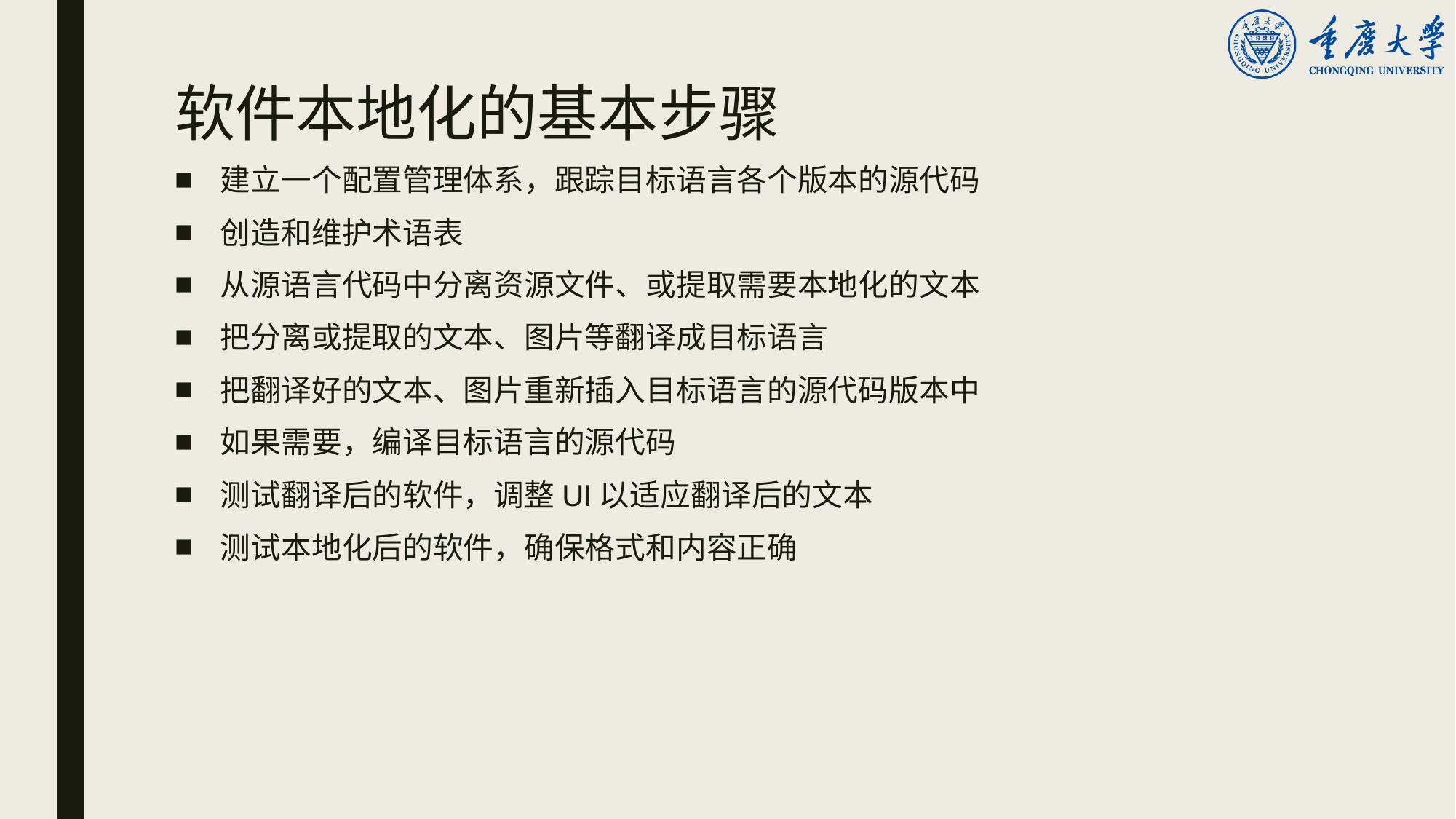

# 软件本地化的基本步骤
建立一个配置管理体系，跟踪目标语言各个版本的源代码
创造和维护术语表
从源语言代码中分离资源文件、或提取需要本地化的文本
把分离或提取的文本、图片等翻译成目标语言
把翻译好的文本、图片重新插入目标语言的源代码版本中
如果需要，编译目标语言的源代码
测试翻译后的软件，调整UI以适应翻译后的文本
测试本地化后的软件，确保格式和内容正确